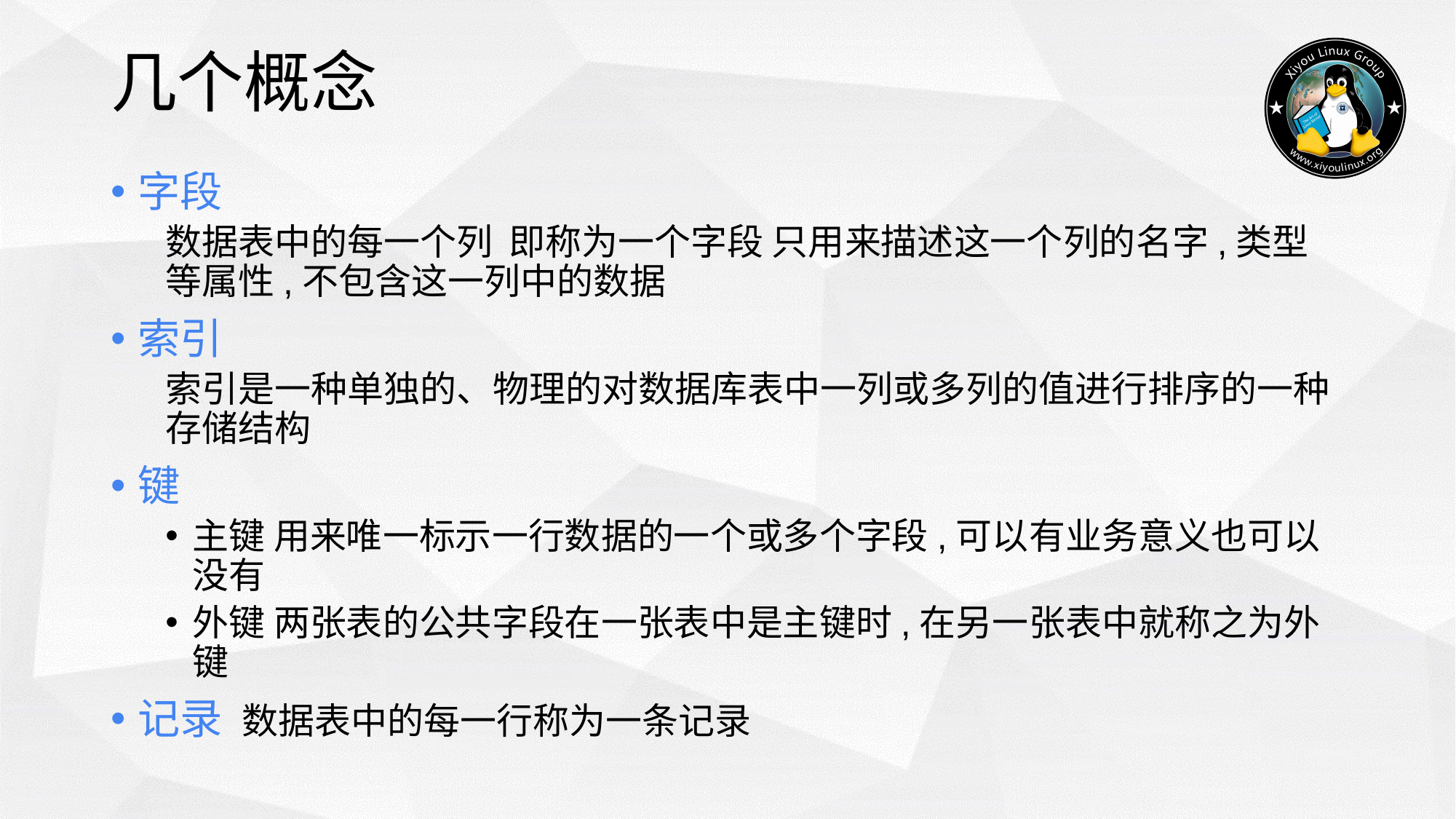

# 几个概念
字段
数据表中的每一个列  即称为一个字段 只用来描述这一个列的名字,类型等属性,不包含这一列中的数据
索引
索引是一种单独的、物理的对数据库表中一列或多列的值进行排序的一种存储结构
键
主键 用来唯一标示一行数据的一个或多个字段,可以有业务意义也可以没有
外键 两张表的公共字段在一张表中是主键时,在另一张表中就称之为外键
记录  数据表中的每一行称为一条记录